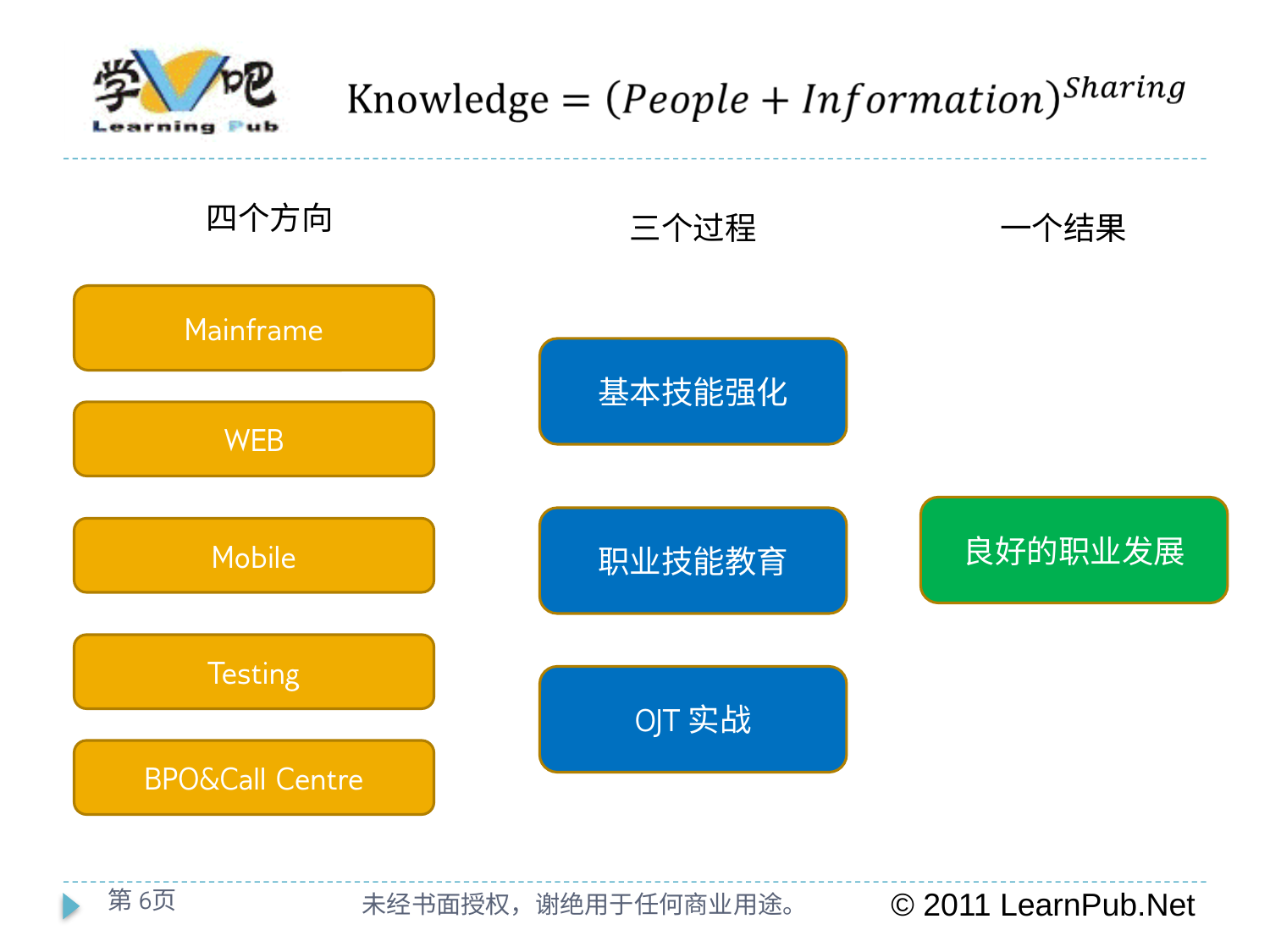

四个方向
三个过程
一个结果
Mainframe
基本技能强化
WEB
良好的职业发展
职业技能教育
Mobile
Testing
OJT实战
BPO&Call Centre
第6页
未经书面授权，谢绝用于任何商业用途。